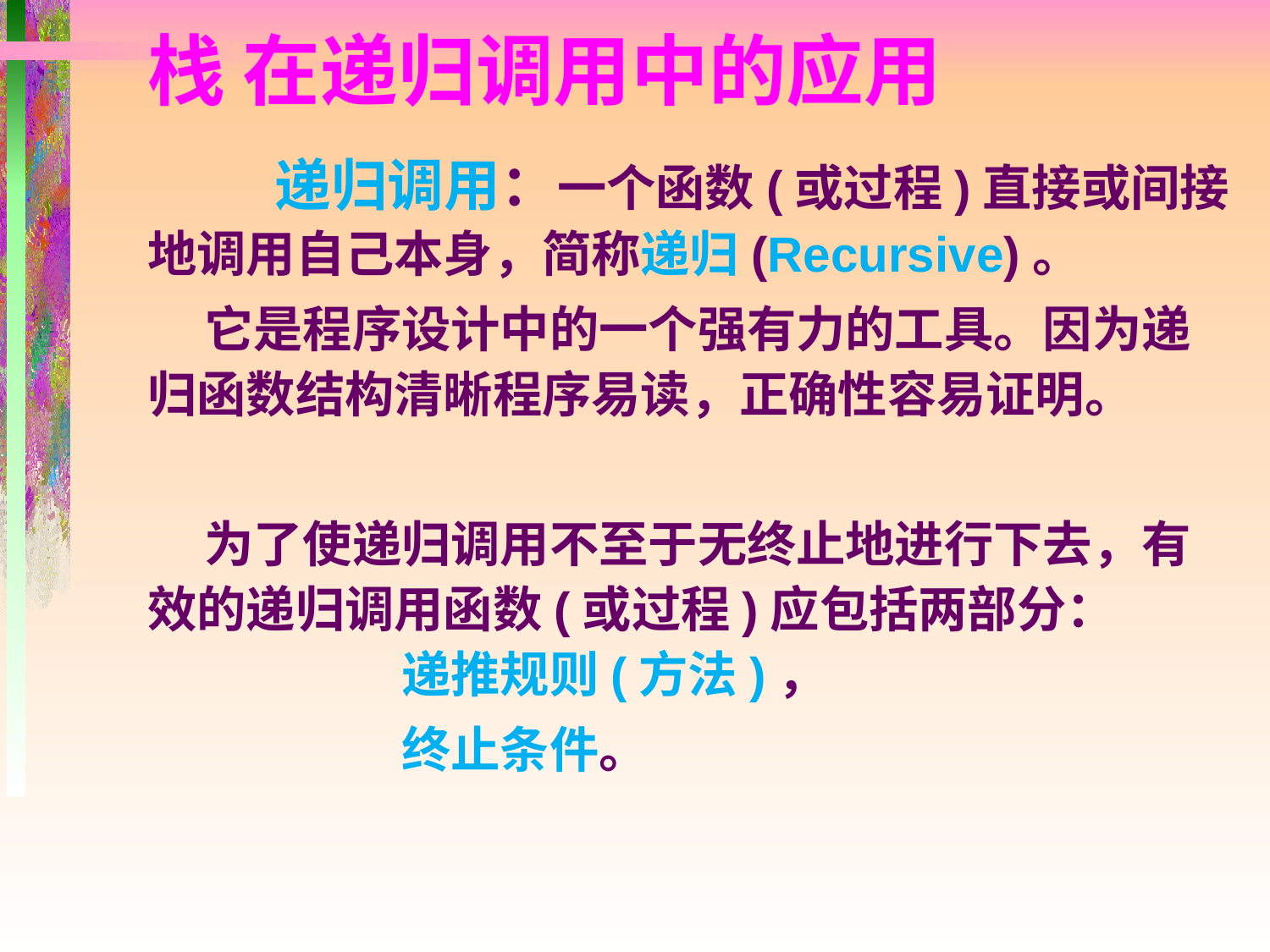

栈 在递归调用中的应用
# 递归调用：一个函数(或过程)直接或间接地调用自己本身，简称递归(Recursive)。
    它是程序设计中的一个强有力的工具。因为递归函数结构清晰程序易读，正确性容易证明。

    为了使递归调用不至于无终止地进行下去，有效的递归调用函数(或过程)应包括两部分：
		递推规则(方法)，
		终止条件。